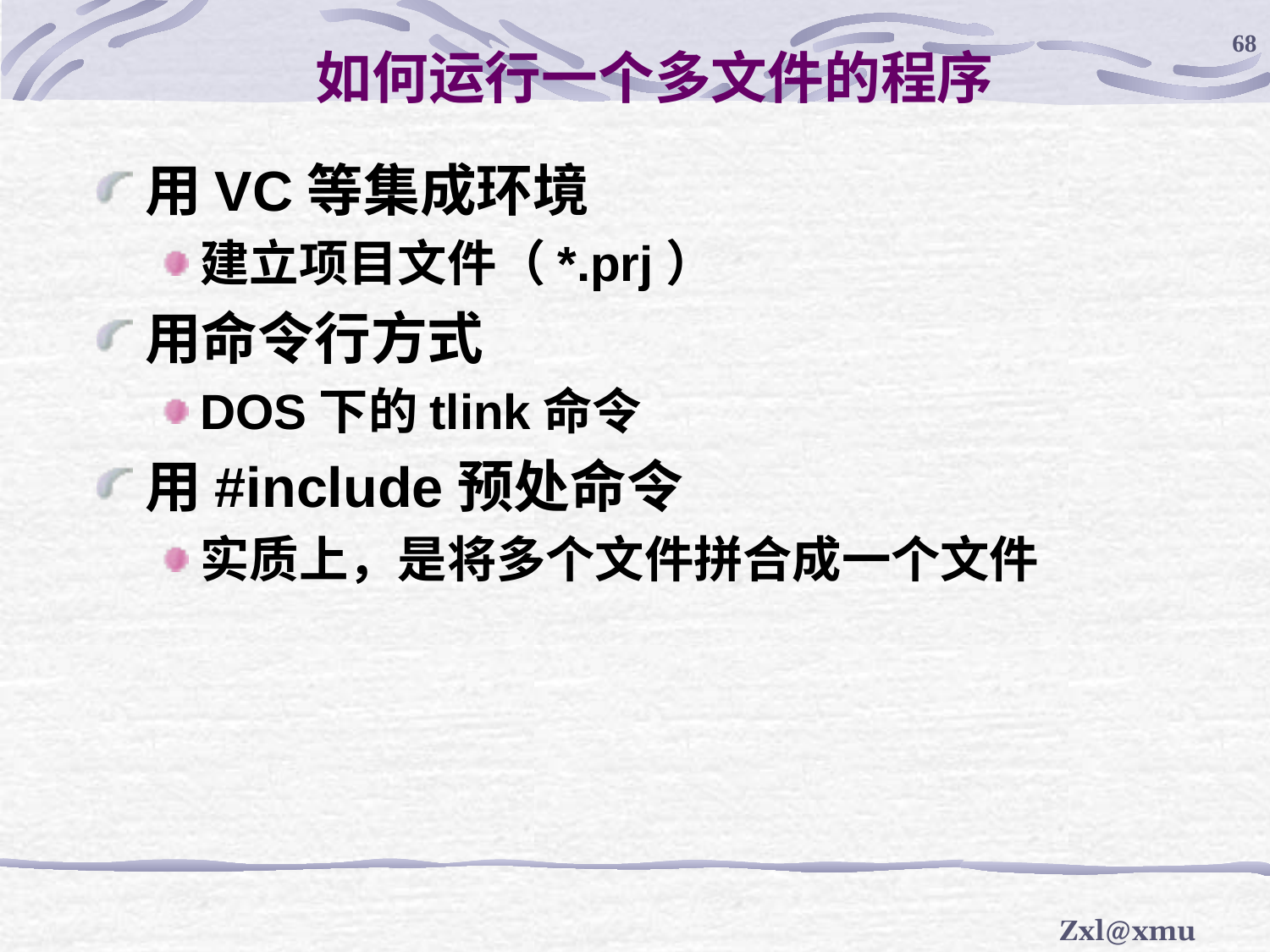

68
# 如何运行一个多文件的程序
用VC等集成环境
建立项目文件（*.prj）
用命令行方式
DOS下的tlink命令
用#include预处命令
实质上，是将多个文件拼合成一个文件